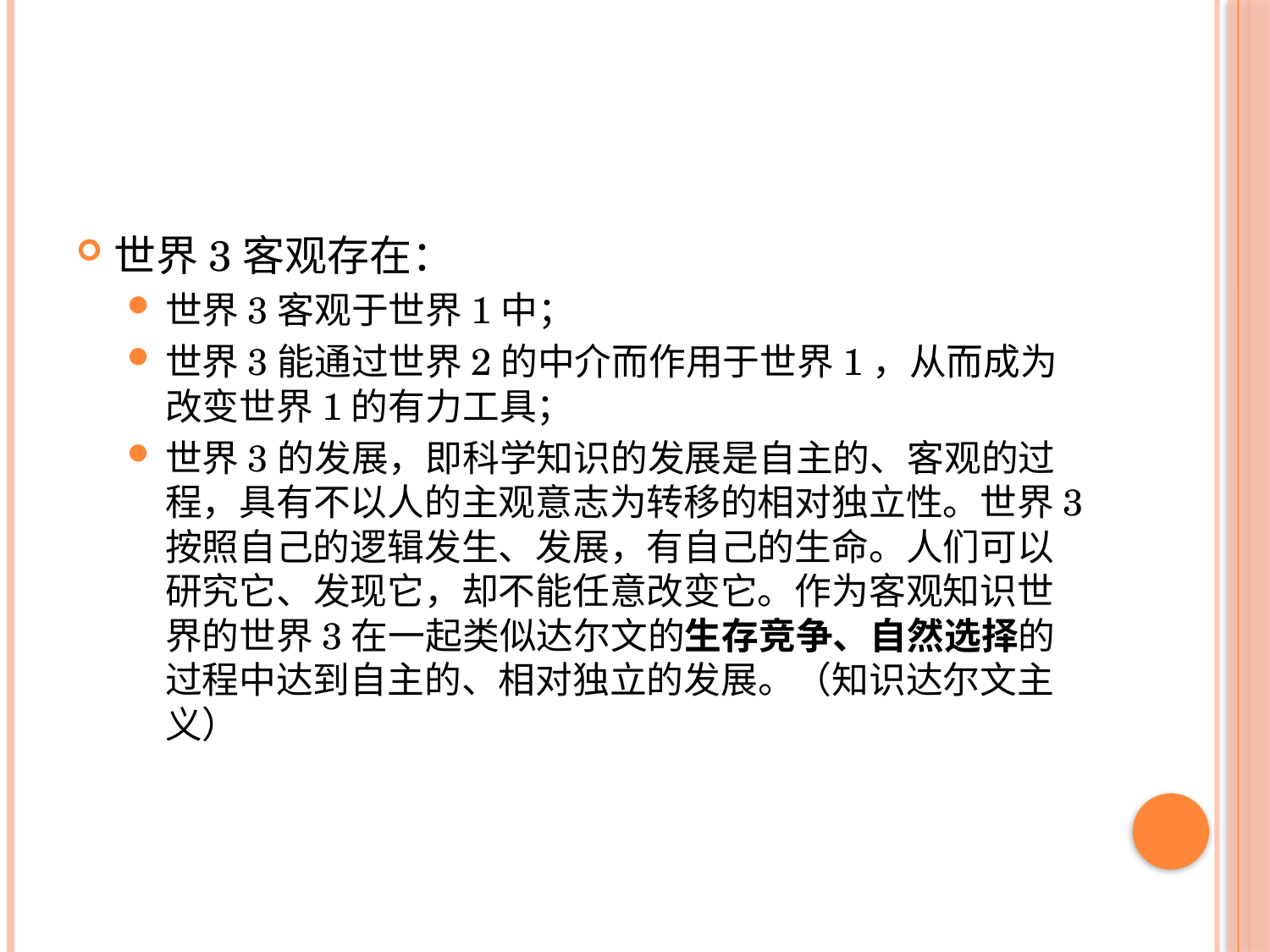

#
世界3客观存在：
世界3客观于世界1中；
世界3能通过世界2的中介而作用于世界1，从而成为改变世界1的有力工具；
世界3的发展，即科学知识的发展是自主的、客观的过程，具有不以人的主观意志为转移的相对独立性。世界3按照自己的逻辑发生、发展，有自己的生命。人们可以研究它、发现它，却不能任意改变它。作为客观知识世界的世界3在一起类似达尔文的生存竞争、自然选择的过程中达到自主的、相对独立的发展。（知识达尔文主义）